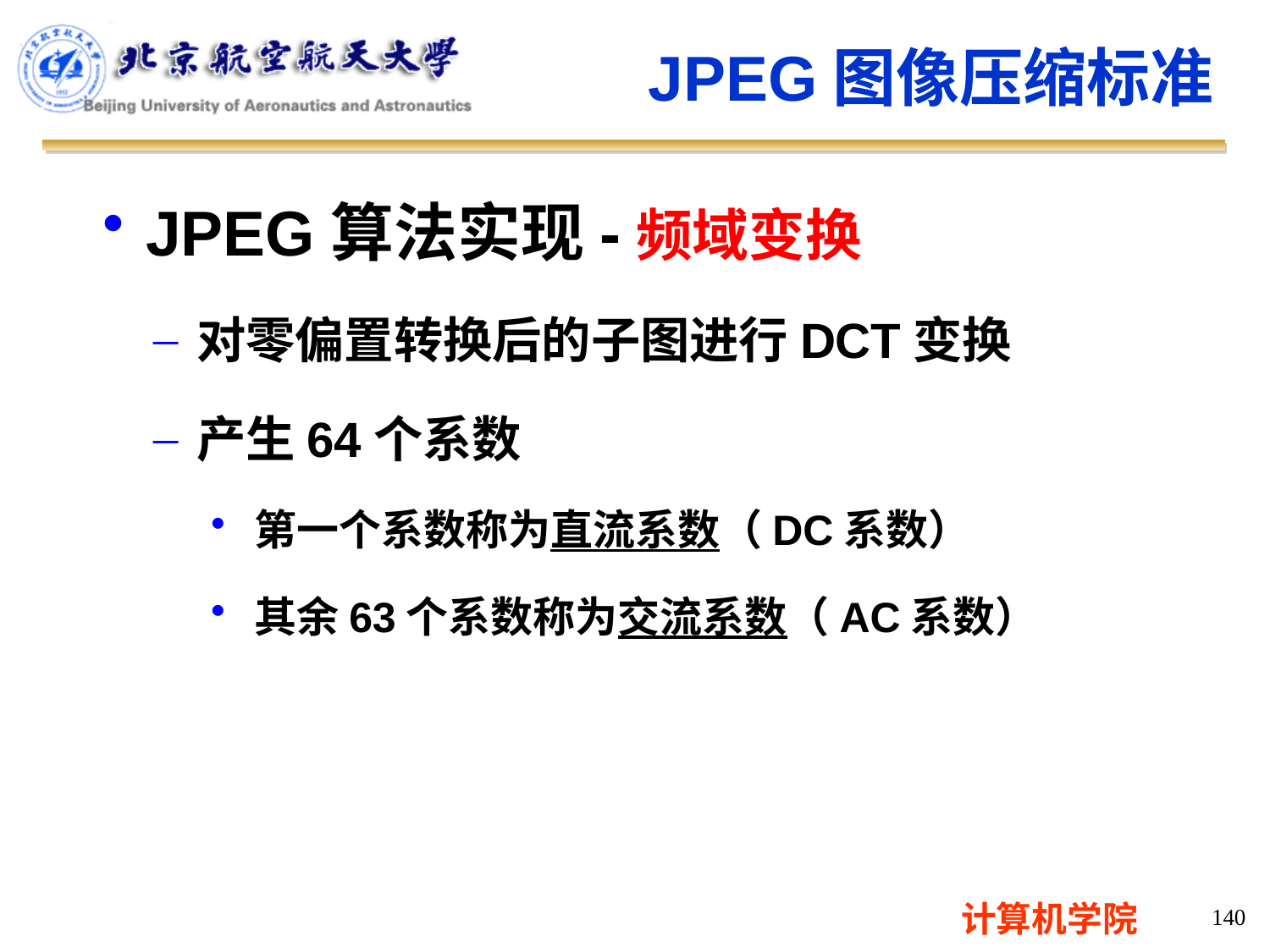

JPEG图像压缩标准
JPEG算法实现-频域变换
对零偏置转换后的子图进行DCT变换
产生64个系数
第一个系数称为直流系数（DC系数）
其余63个系数称为交流系数（AC系数）

140